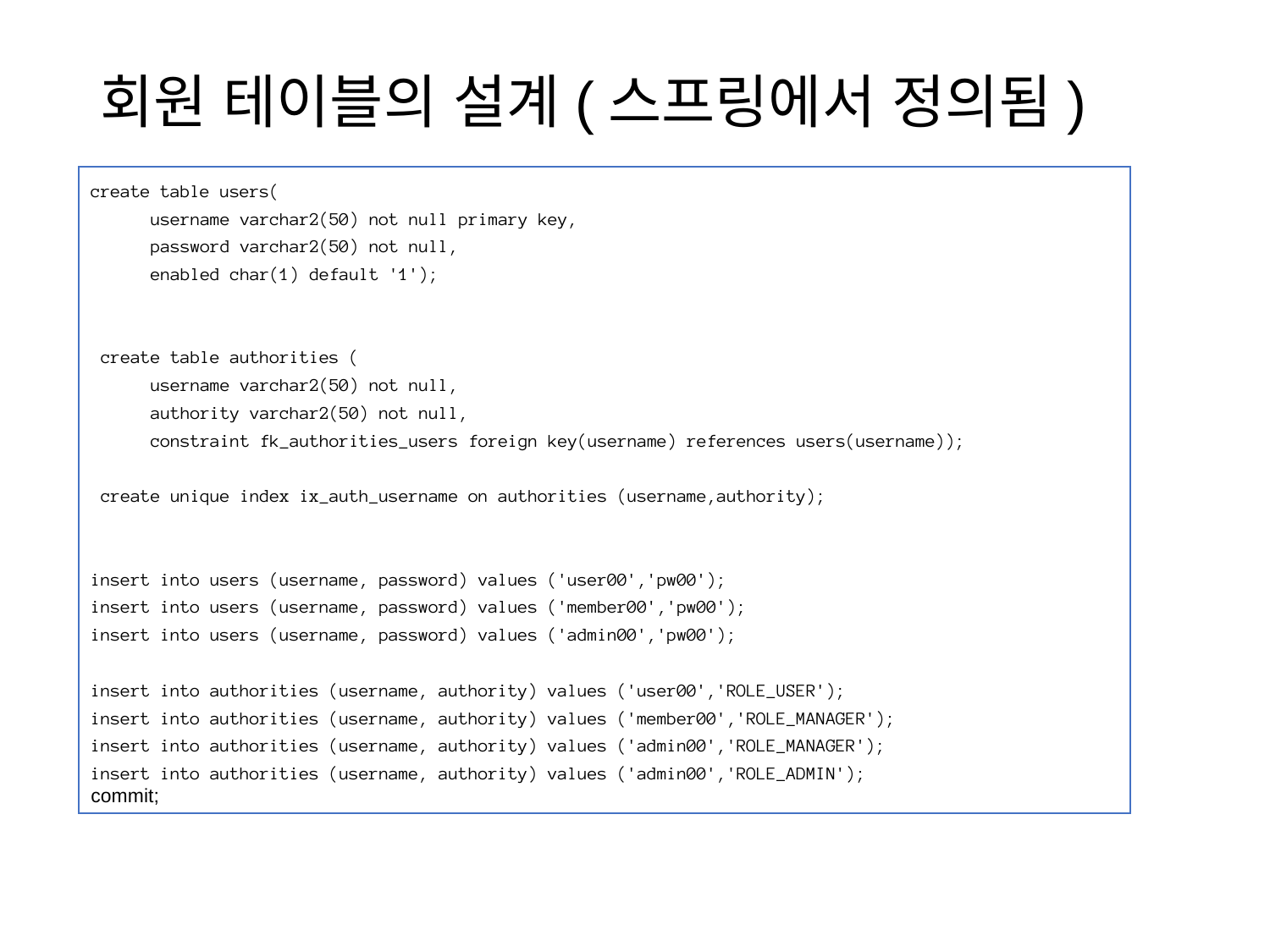

# 회원 테이블의 설계(스프링에서 정의됨)
create table users(
      username varchar2(50) not null primary key,
      password varchar2(50) not null,
      enabled char(1) default '1');

 create table authorities (
      username varchar2(50) not null,
      authority varchar2(50) not null,
      constraint fk_authorities_users foreign key(username) references users(username));

 create unique index ix_auth_username on authorities (username,authority);

insert into users (username, password) values ('user00','pw00');
insert into users (username, password) values ('member00','pw00');
insert into users (username, password) values ('admin00','pw00');

insert into authorities (username, authority) values ('user00','ROLE_USER');
insert into authorities (username, authority) values ('member00','ROLE_MANAGER');
insert into authorities (username, authority) values ('admin00','ROLE_MANAGER');
insert into authorities (username, authority) values ('admin00','ROLE_ADMIN');
commit;